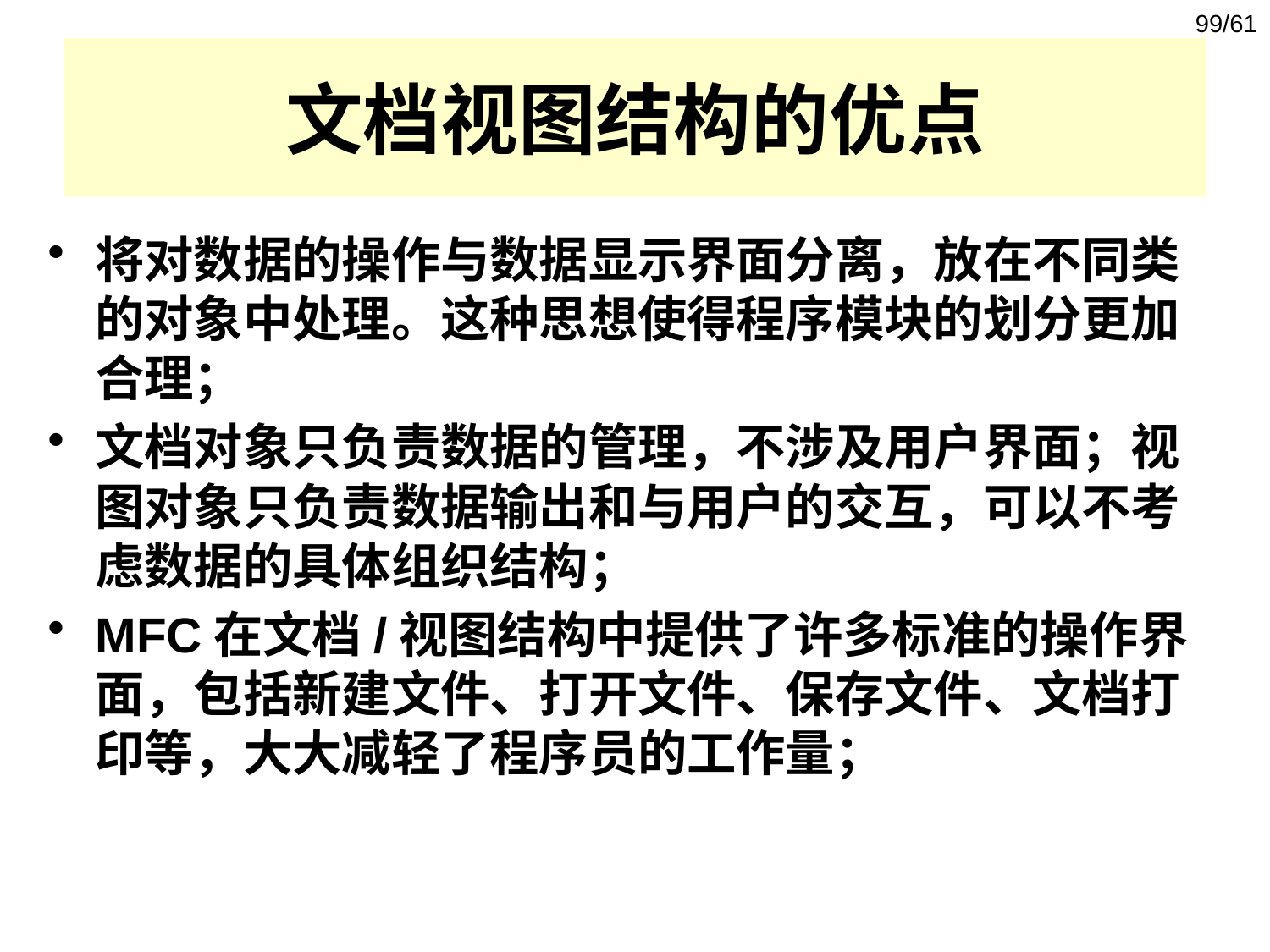

99/61
# 文档视图结构的优点
将对数据的操作与数据显示界面分离，放在不同类的对象中处理。这种思想使得程序模块的划分更加合理；
文档对象只负责数据的管理，不涉及用户界面；视图对象只负责数据输出和与用户的交互，可以不考虑数据的具体组织结构；
MFC在文档/视图结构中提供了许多标准的操作界面，包括新建文件、打开文件、保存文件、文档打印等，大大减轻了程序员的工作量；